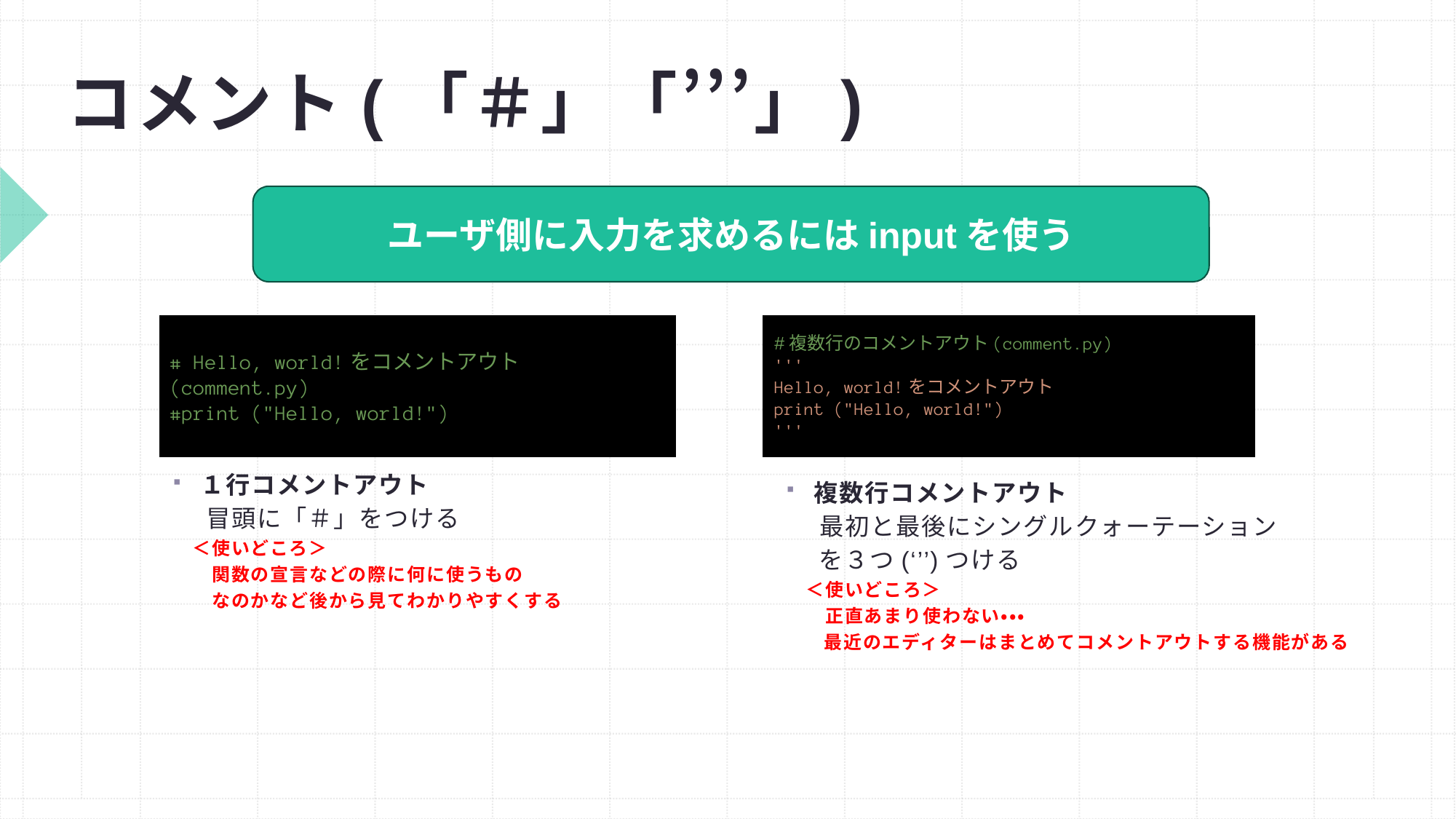

# コメント(「＃」「’’’」)
ユーザ側に入力を求めるにはinputを使う
# Hello, world!をコメントアウト(comment.py)
#print ("Hello, world!")
#複数行のコメントアウト(comment.py)
'''
Hello, world!をコメントアウト
print ("Hello, world!")
'''
１行コメントアウト
    冒頭に「＃」をつける
　＜使いどころ＞
　　関数の宣言などの際に何に使うもの
　　なのかなど後から見てわかりやすくする
複数行コメントアウト
    最初と最後にシングルクォーテーション
　 を３つ(‘’’)つける
　＜使いどころ＞
　　正直あまり使わない・・・
      最近のエディターはまとめてコメントアウトする機能がある